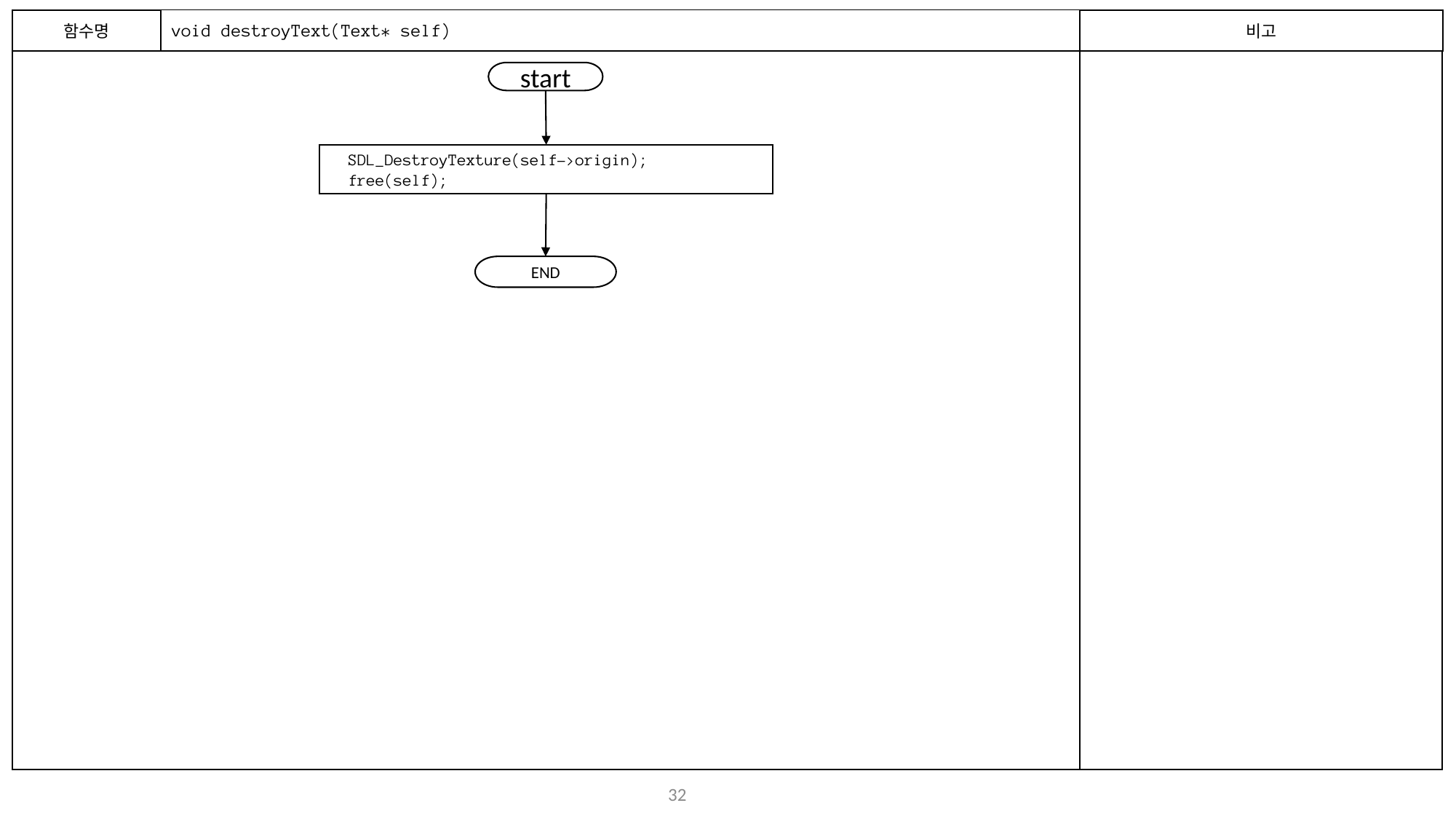

함수명
# void destroyText(Text* self)
비고

start
  SDL_DestroyTexture(self->origin);
  free(self);
END
32